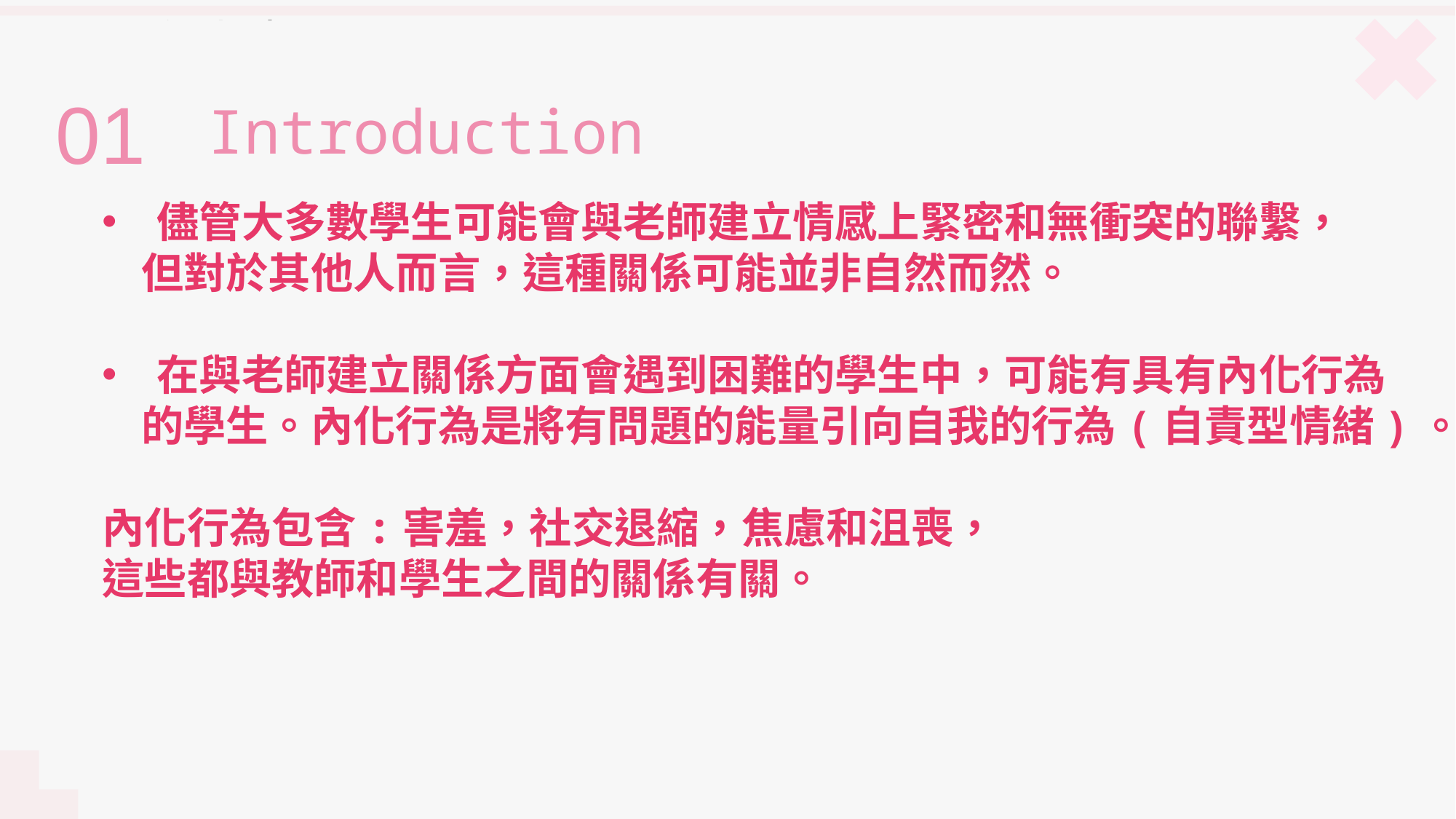

Introduction
01
儘管大多數學生可能會與老師建立情感上緊密和無衝突的聯繫，
   但對於其他人而言，這種關係可能​​並非自然而然。

在與老師建立關係方面會遇到困難的學生中，可能有具有內化行為
   的學生。內化行為是將有問題的能量引向自我的行為(自責型情緒)。

內化行為包含:害羞，社交退縮，焦慮和沮喪，
這些都與教師和學生之間的關係有關。